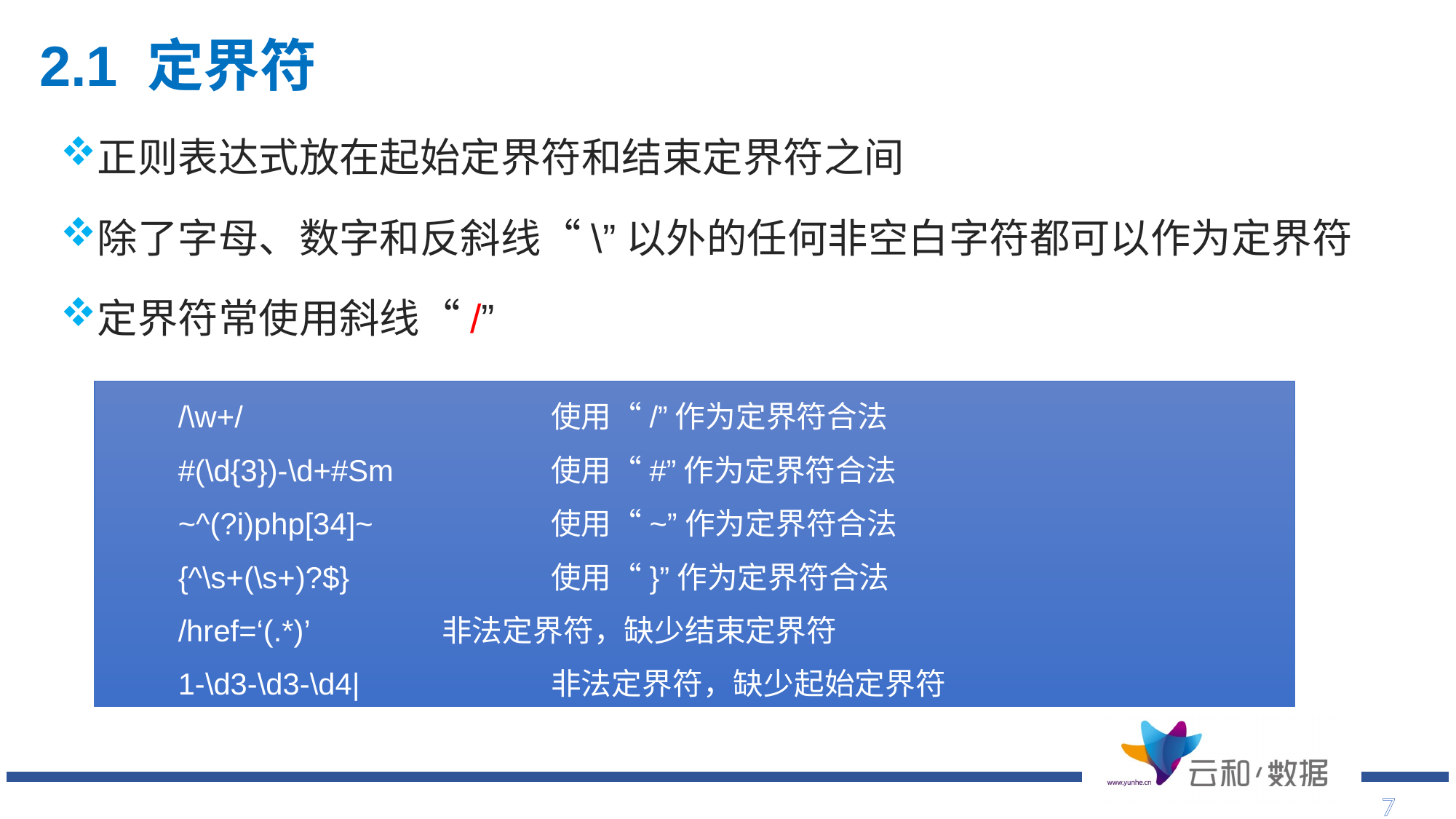

2.1 定界符
# 正则表达式放在起始定界符和结束定界符之间
除了字母、数字和反斜线“\”以外的任何非空白字符都可以作为定界符
定界符常使用斜线“/”
/\w+/			使用“/”作为定界符合法
#(\d{3})-\d+#Sm 		使用“#”作为定界符合法
~^(?i)php[34]~		使用“~”作为定界符合法
{^\s+(\s+)?$}	 	使用“}”作为定界符合法
/href=‘(.*)’	 	非法定界符，缺少结束定界符
1-\d3-\d3-\d4|	 	非法定界符，缺少起始定界符